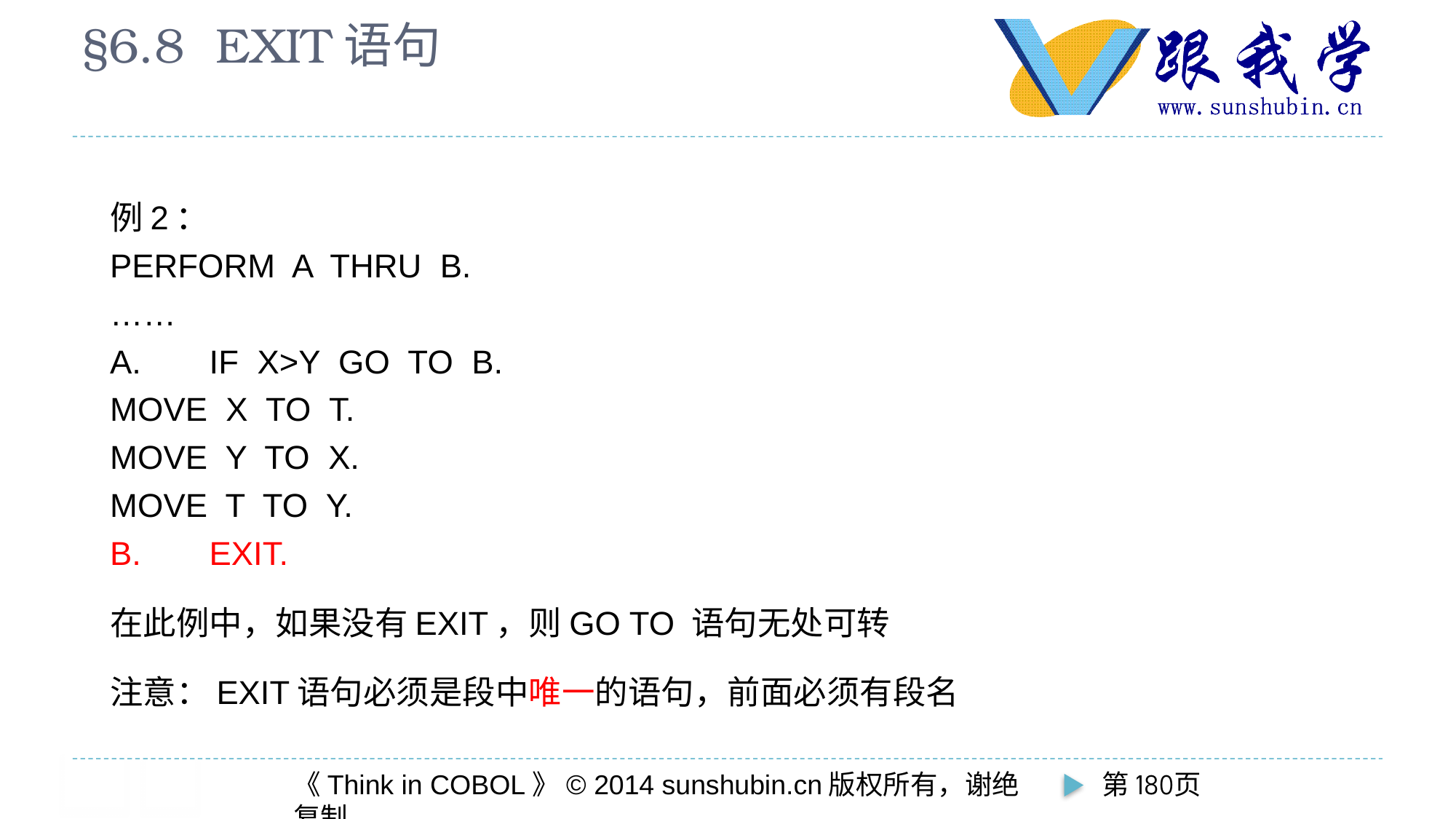

# §6.8  EXIT语句
	例2：
			PERFORM  A  THRU  B.
			……
		A.	IF  X>Y  GO  TO  B.
			MOVE  X  TO  T.
			MOVE  Y  TO  X.
			MOVE  T  TO  Y.
		B.	EXIT.

	在此例中，如果没有EXIT，则GO TO 语句无处可转

	注意：EXIT语句必须是段中唯一的语句，前面必须有段名